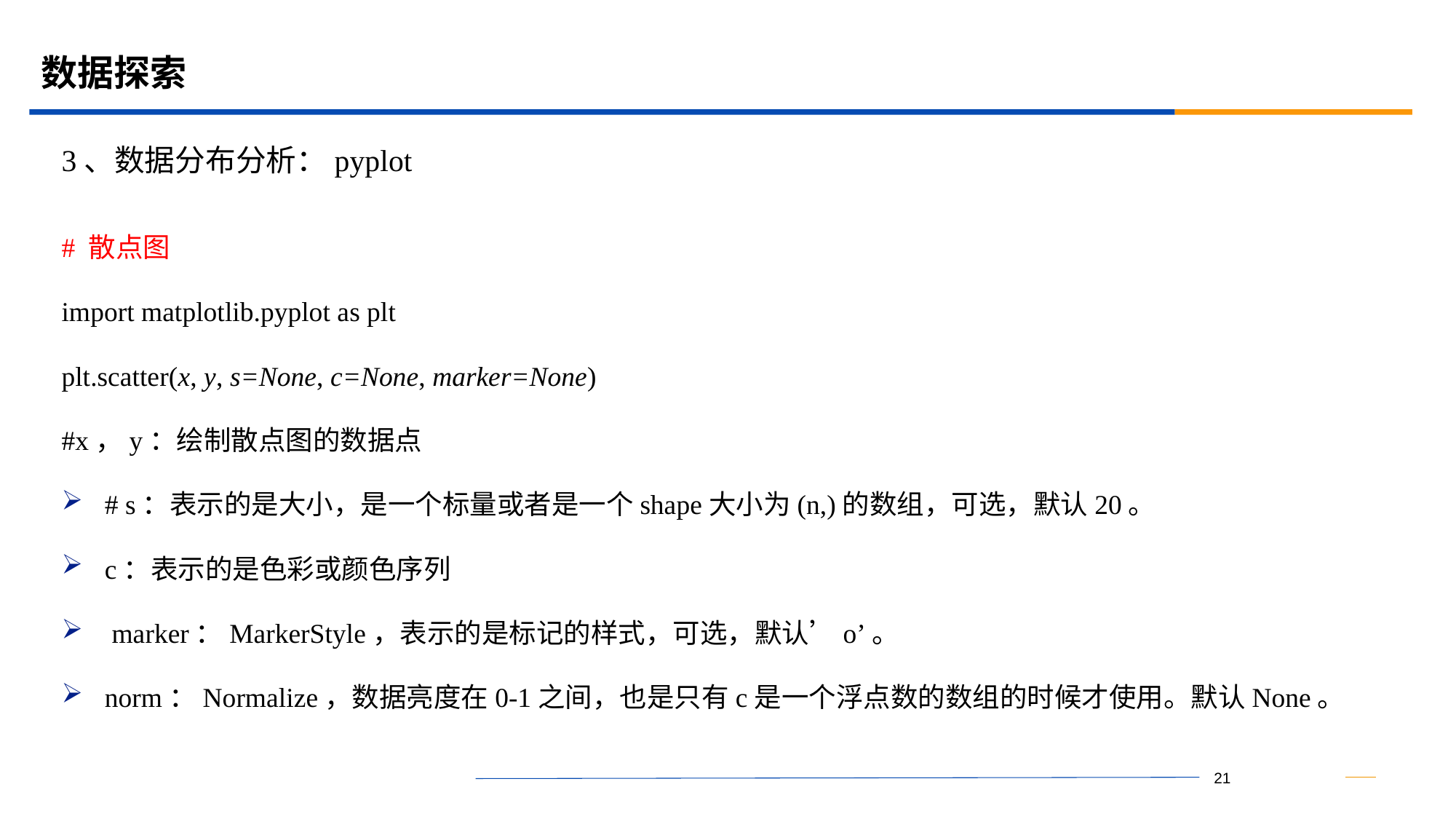

# 数据探索
3、数据分布分析：pyplot
# 散点图
import matplotlib.pyplot as plt
plt.scatter(x, y, s=None, c=None, marker=None)
#x，y：绘制散点图的数据点
# s：表示的是大小，是一个标量或者是一个shape大小为(n,)的数组，可选，默认20。
c：表示的是色彩或颜色序列
 marker：MarkerStyle，表示的是标记的样式，可选，默认’o’。
norm：Normalize，数据亮度在0-1之间，也是只有c是一个浮点数的数组的时候才使用。默认None。